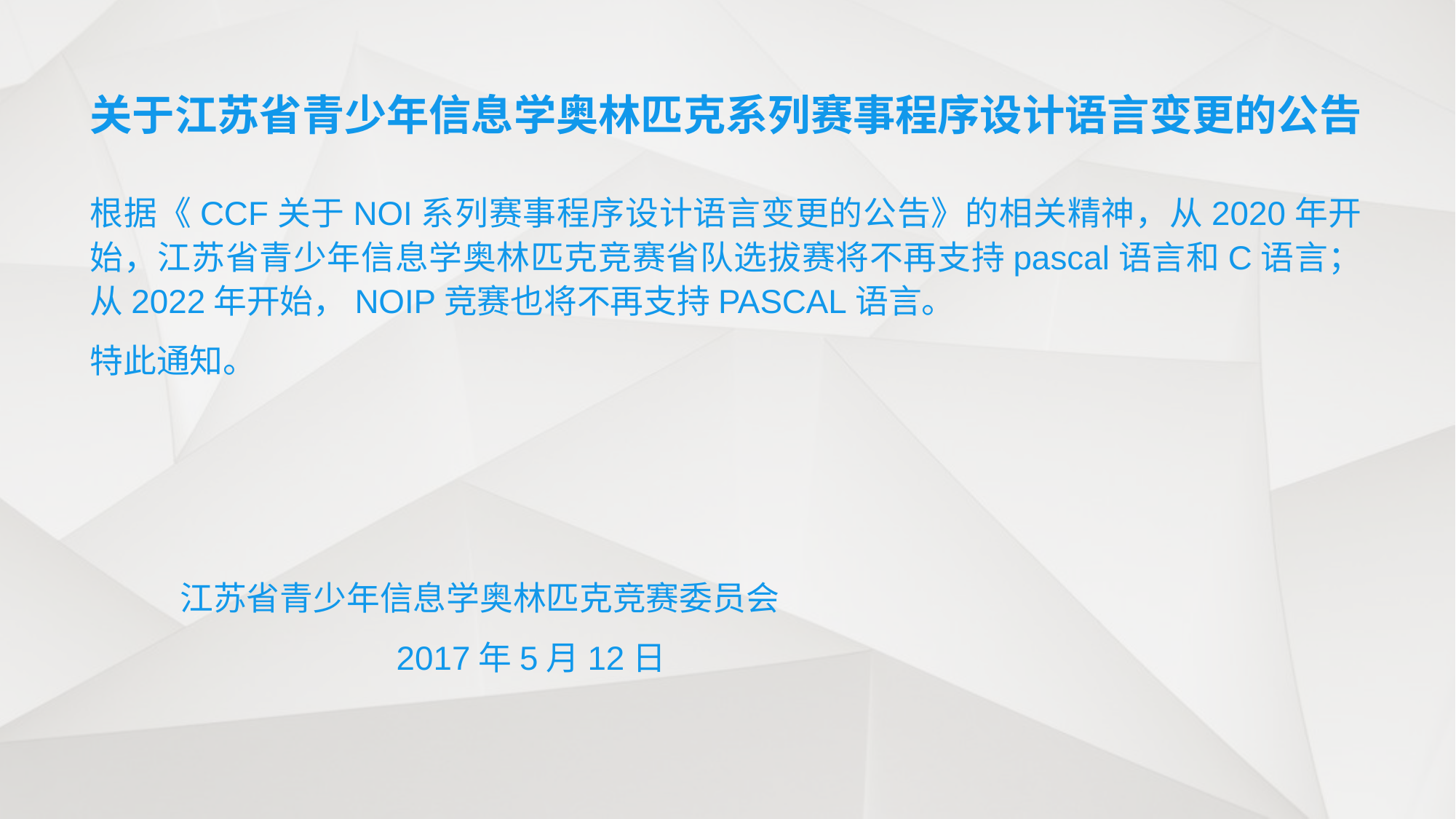

# 关于江苏省青少年信息学奥林匹克系列赛事程序设计语言变更的公告

根据《CCF关于NOI系列赛事程序设计语言变更的公告》的相关精神，从2020年开始，江苏省青少年信息学奥林匹克竞赛省队选拔赛将不再支持pascal语言和C语言；从2022年开始，NOIP竞赛也将不再支持PASCAL语言。
特此通知。

           江苏省青少年信息学奥林匹克竞赛委员会
                                 2017年5月12日